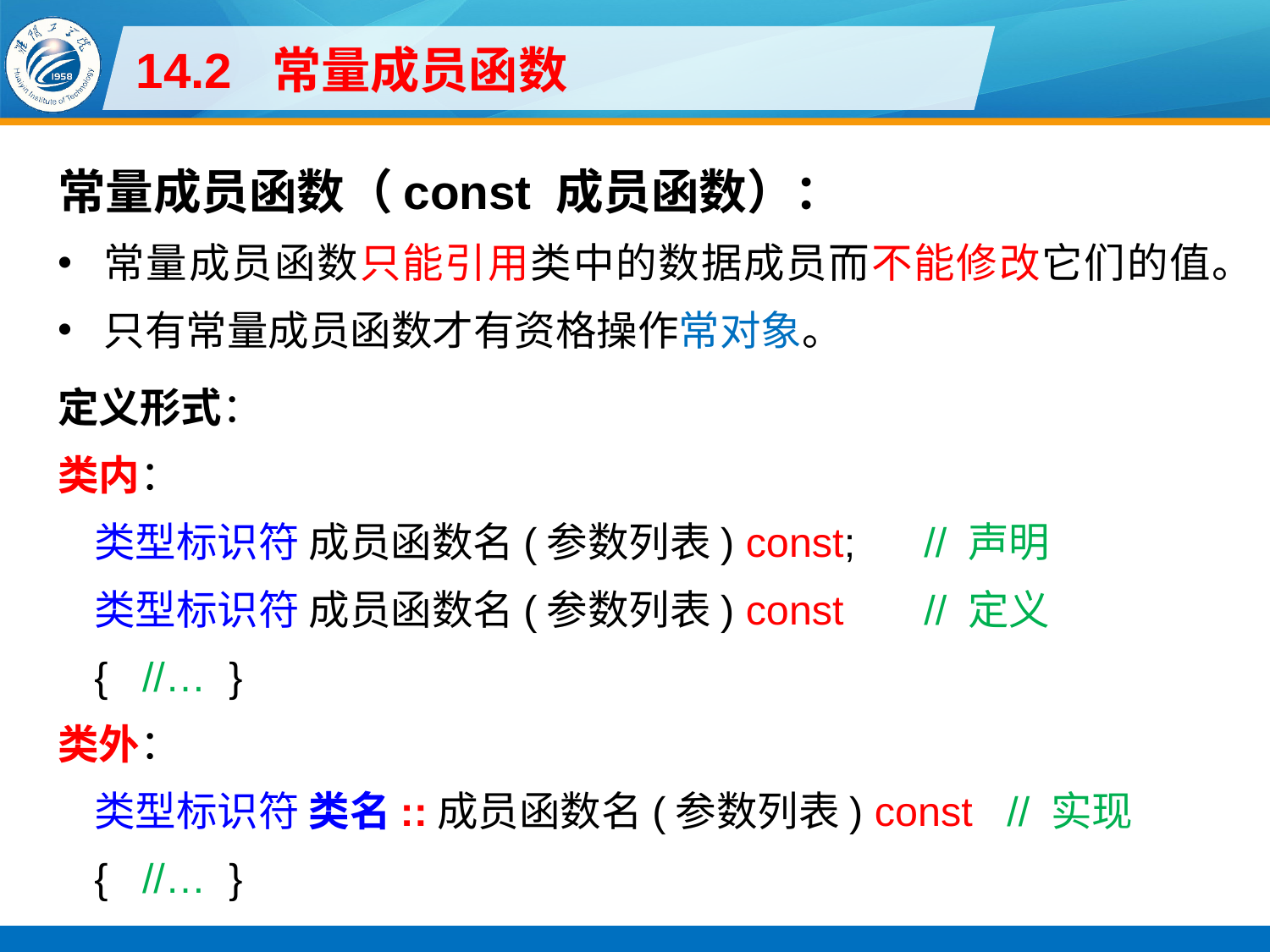

# 14.2  常量成员函数
常量成员函数（const 成员函数）：
常量成员函数只能引用类中的数据成员而不能修改它们的值。
只有常量成员函数才有资格操作常对象。
定义形式：
类内：
类型标识符 成员函数名(参数列表) const;      // 声明
类型标识符 成员函数名(参数列表) const       // 定义
{   //…  }
类外：
类型标识符 类名::成员函数名(参数列表) const   // 实现
{   //…  }